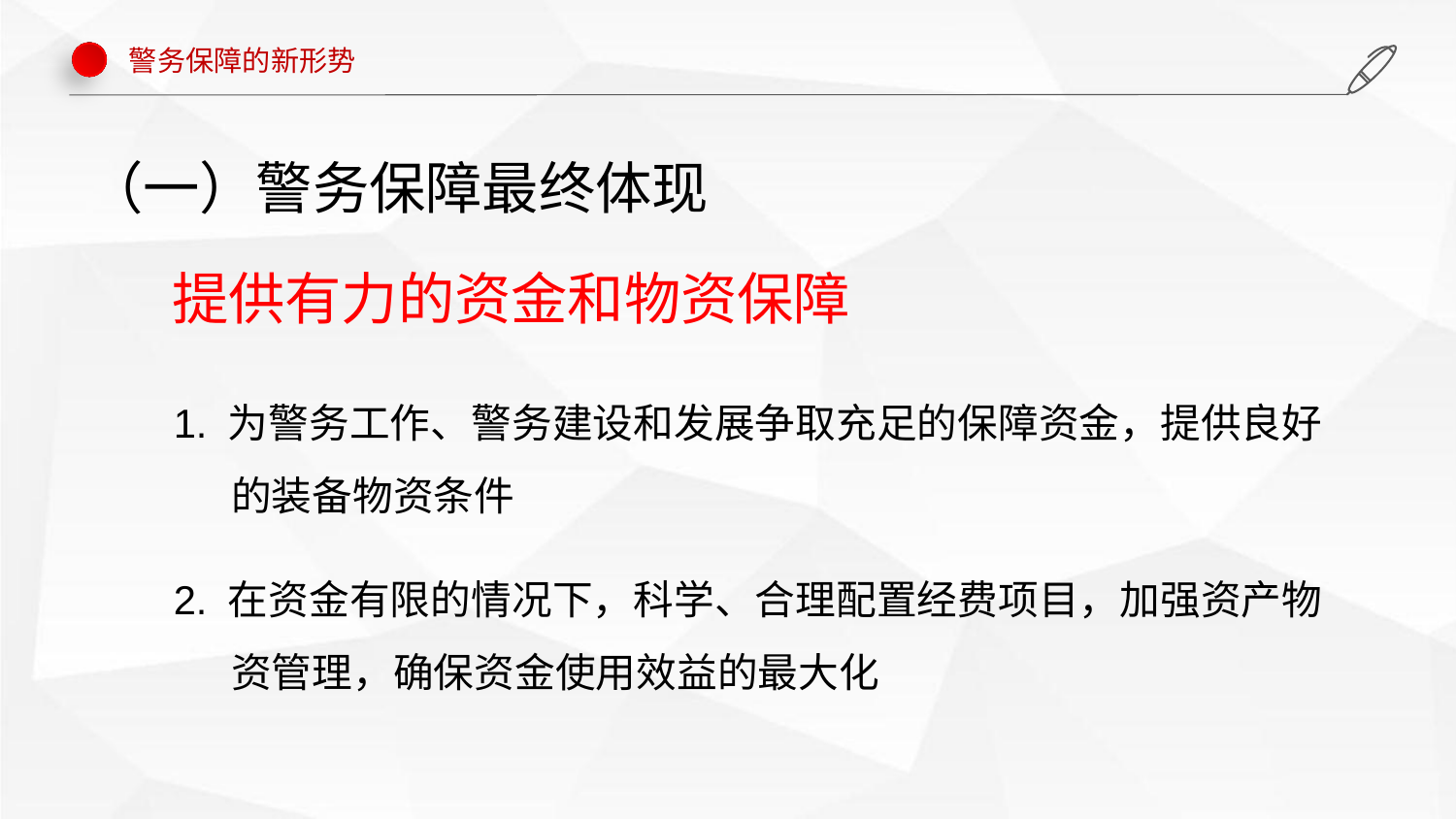

警务保障的新形势

（一）警务保障最终体现
提供有力的资金和物资保障
1. 为警务工作、警务建设和发展争取充足的保障资金，提供良好的装备物资条件
2. 在资金有限的情况下，科学、合理配置经费项目，加强资产物资管理，确保资金使用效益的最大化